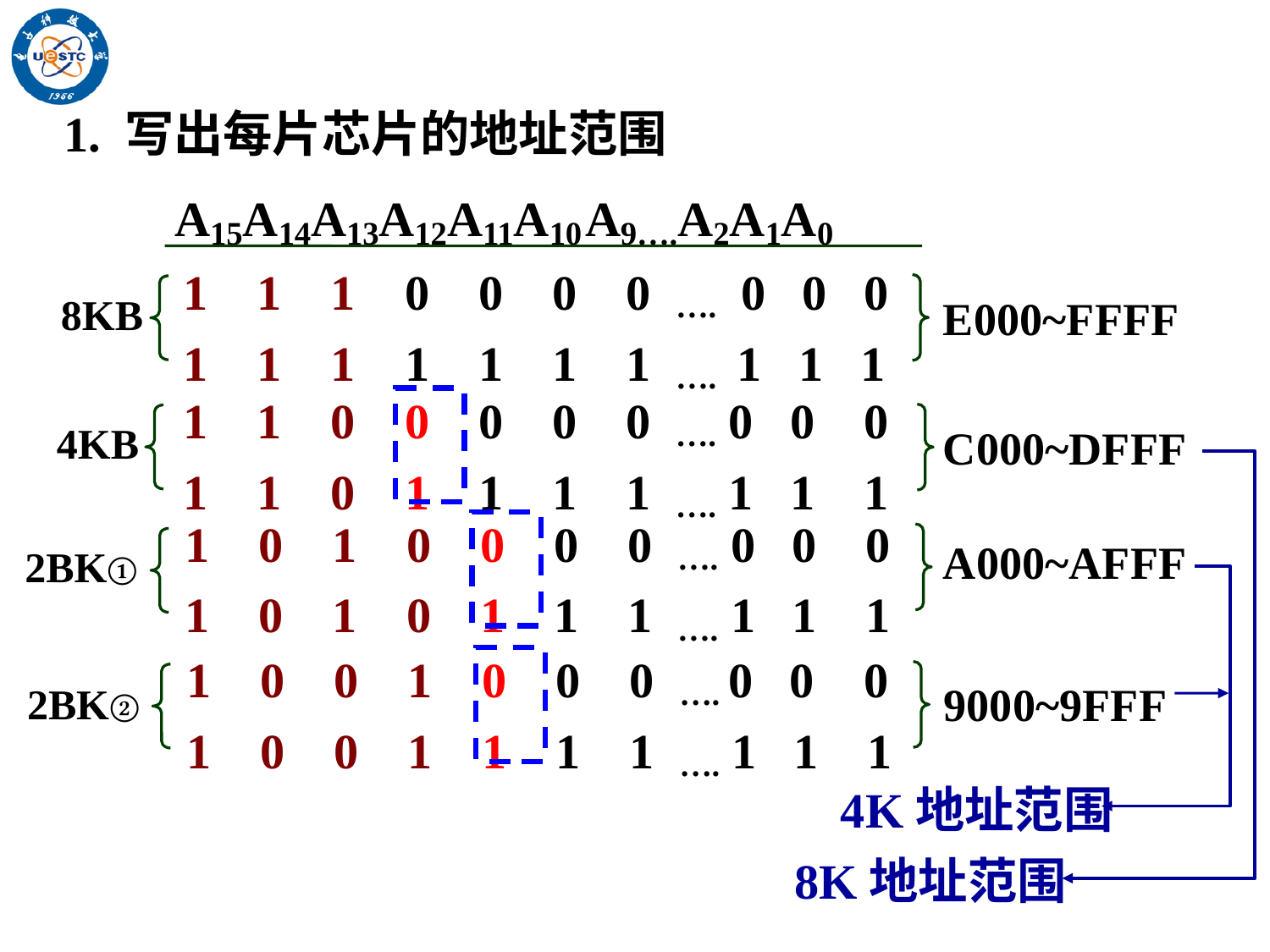

1. 写出每片芯片的地址范围
A15A14A13A12A11A10 A9….A2A1A0

1    1    1    0    0    0    0  ….  0   0   0
1    1    1    1    1    1    1  ….  1   1   1

8KB
E000~FFFF
1    1    0    0    0    0    0  …. 0   0    0
1    1    0    1    1    1    1  …. 1   1    1

4KB
C000~DFFF

1    0    1    0    0    0    0  …. 0   0    0
1    0    1    0    1    1    1  …. 1   1    1

A000~AFFF

2BK①

1    0    0    1    0    0    0  …. 0   0    0
1    0    0    1    1    1    1  …. 1   1    1

9000~9FFF
2BK②
4K地址范围
8K地址范围